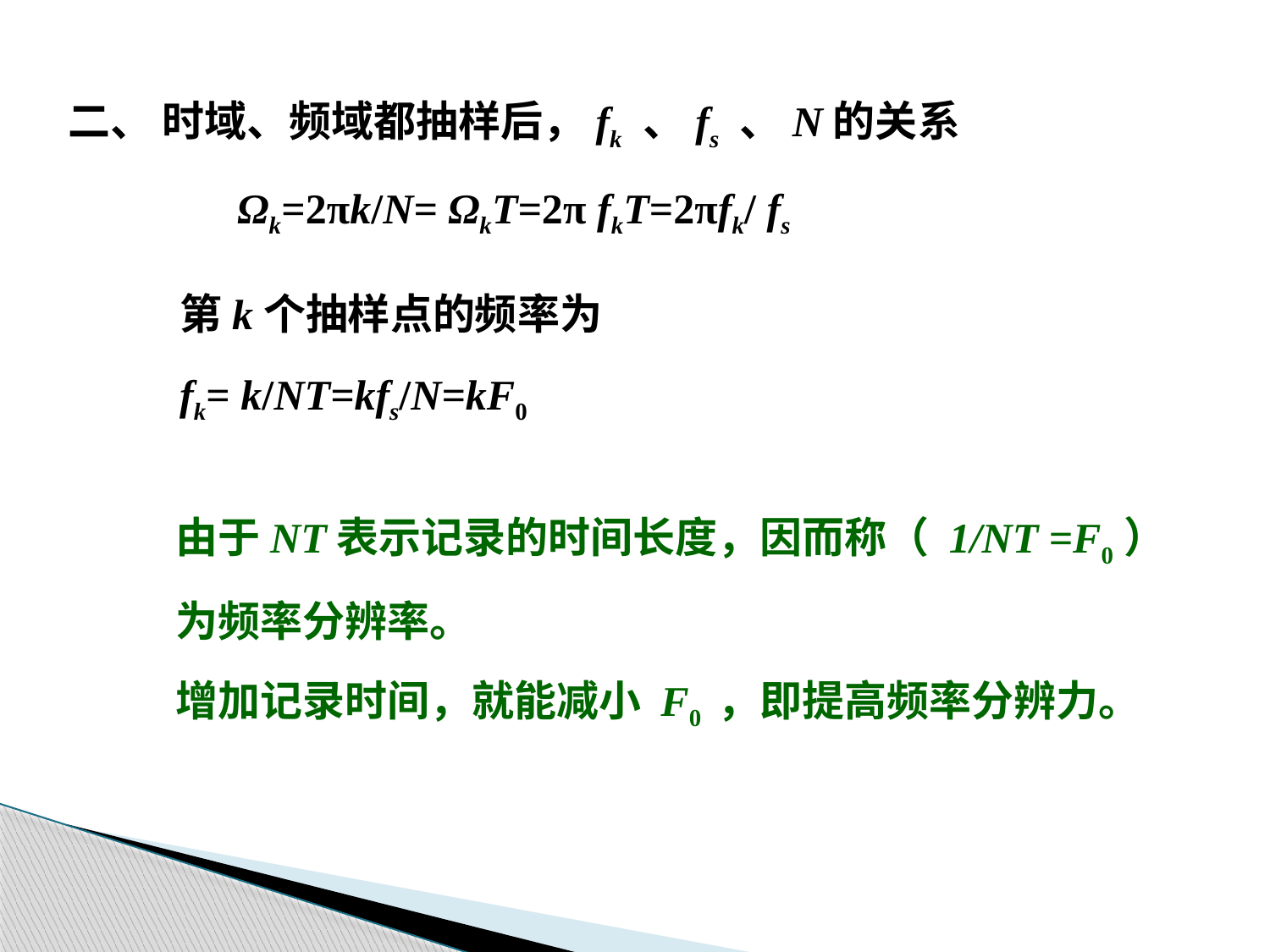

二、 时域、频域都抽样后，fk 、fs 、N的关系
Ωk=2πk/N= ΩkT=2π fkT=2πfk/ fs
第k个抽样点的频率为
fk= k/NT=kfs/N=kF0
由于NT表示记录的时间长度，因而称（ 1/NT =F0）
为频率分辨率。
增加记录时间，就能减小 F0 ，即提高频率分辨力。